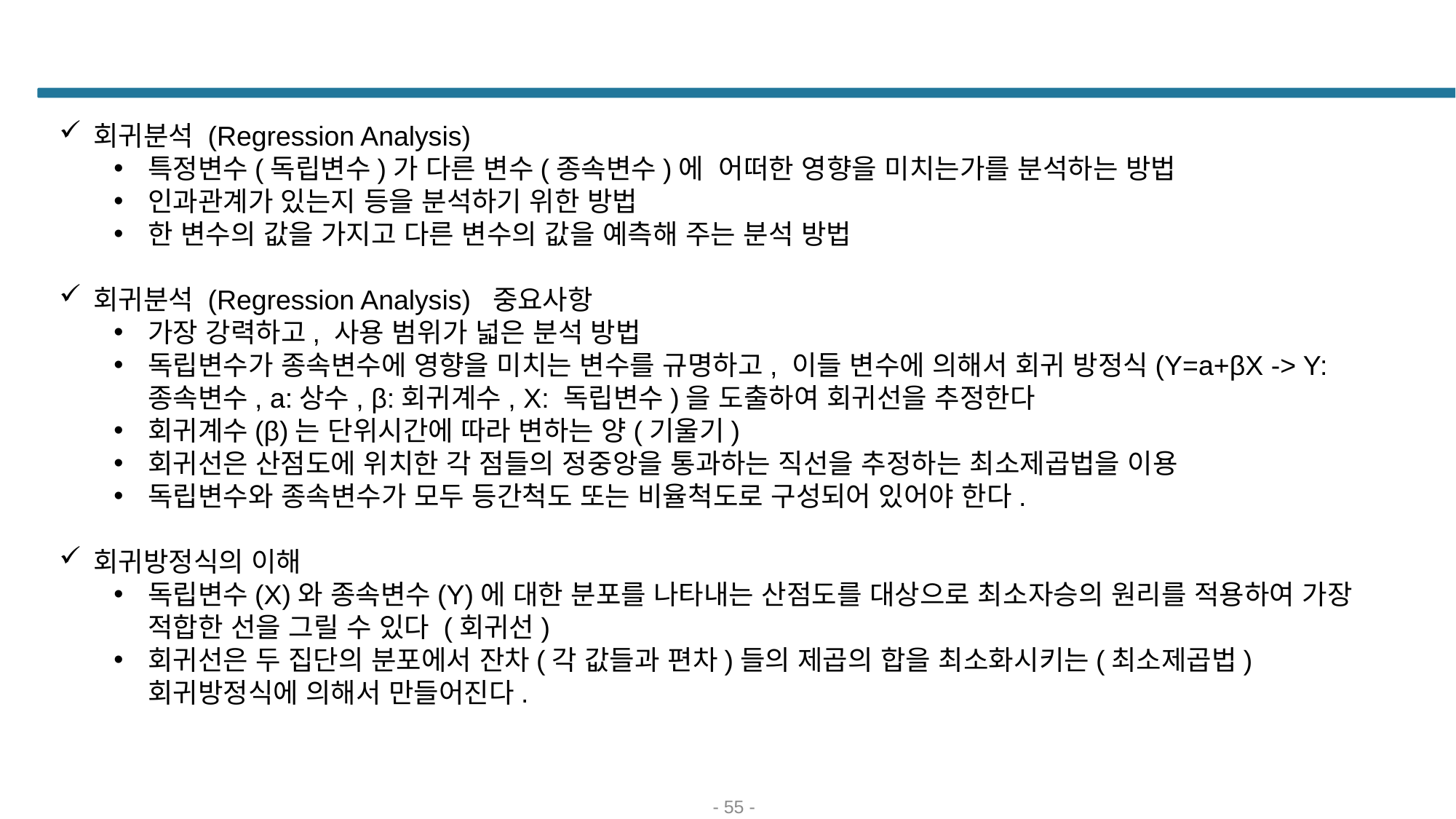

#
회귀분석 (Regression Analysis)
특정변수(독립변수)가 다른 변수(종속변수)에  어떠한 영향을 미치는가를 분석하는 방법
인과관계가 있는지 등을 분석하기 위한 방법
한 변수의 값을 가지고 다른 변수의 값을 예측해 주는 분석 방법

회귀분석 (Regression Analysis)  중요사항
가장 강력하고, 사용 범위가 넓은 분석 방법
독립변수가 종속변수에 영향을 미치는 변수를 규명하고, 이들 변수에 의해서 회귀 방정식(Y=a+βX -> Y:종속변수, a:상수, β:회귀계수, X: 독립변수)을 도출하여 회귀선을 추정한다
회귀계수(β)는 단위시간에 따라 변하는 양(기울기)
회귀선은 산점도에 위치한 각 점들의 정중앙을 통과하는 직선을 추정하는 최소제곱법을 이용
독립변수와 종속변수가 모두 등간척도 또는 비율척도로 구성되어 있어야 한다.

회귀방정식의 이해
독립변수(X)와 종속변수(Y)에 대한 분포를 나타내는 산점도를 대상으로 최소자승의 원리를 적용하여 가장 적합한 선을 그릴 수 있다 (회귀선)
회귀선은 두 집단의 분포에서 잔차(각 값들과 편차)들의 제곱의 합을 최소화시키는(최소제곱법) 회귀방정식에 의해서 만들어진다.
- 55 -